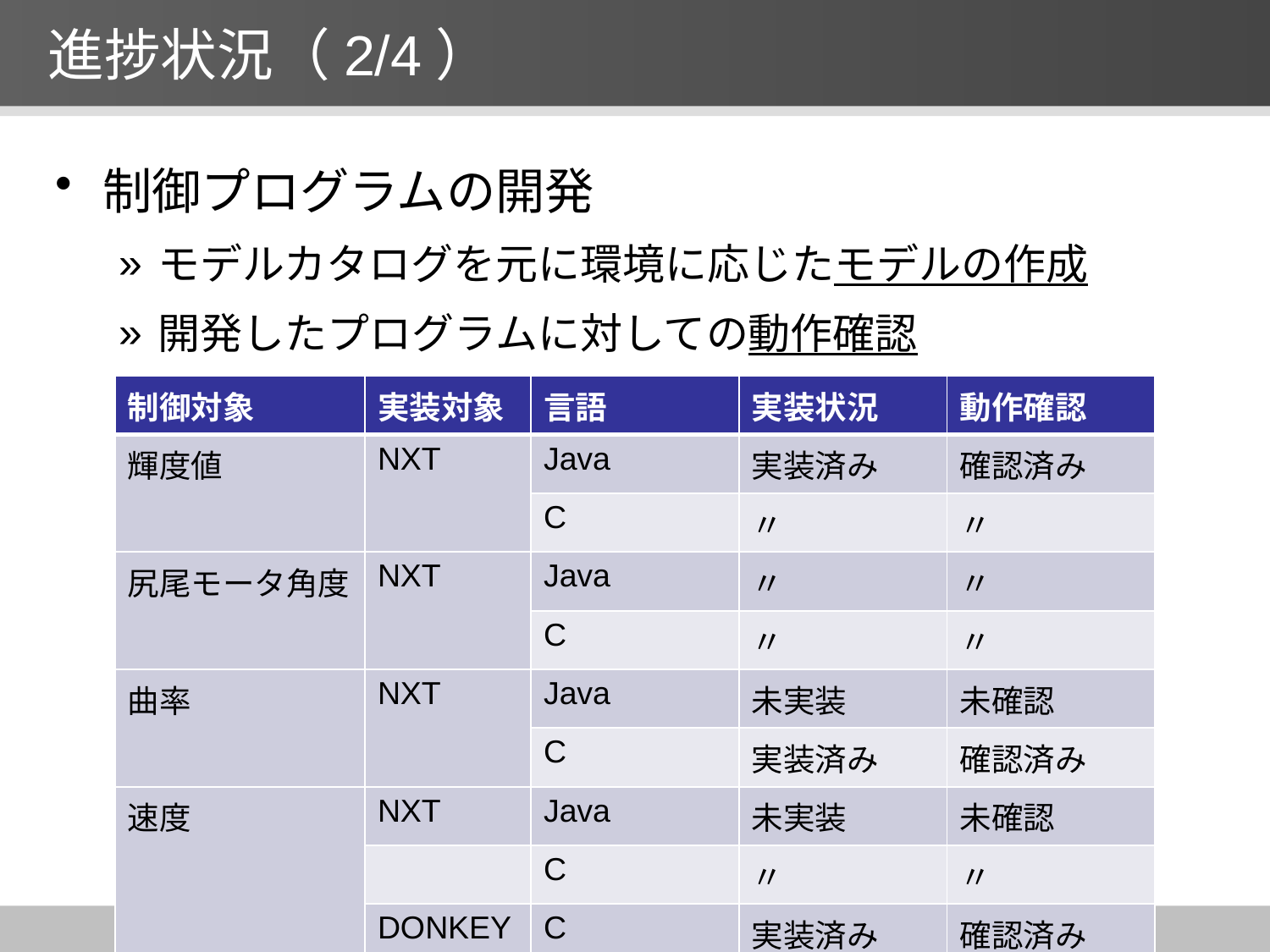

# 進捗状況（2/4）
制御プログラムの開発
モデルカタログを元に環境に応じたモデルの作成
開発したプログラムに対しての動作確認
| 制御対象 | 実装対象 | 言語 | 実装状況 | 動作確認 |
| --- | --- | --- | --- | --- |
| 輝度値 | NXT | Java | 実装済み | 確認済み |
|  |  | C | 〃 | 〃 |
| 尻尾モータ角度 | NXT | Java | 〃 | 〃 |
|  |  | C | 〃 | 〃 |
| 曲率 | NXT | Java | 未実装 | 未確認 |
|  |  | C | 実装済み | 確認済み |
| 速度 | NXT | Java | 未実装 | 未確認 |
|  |  | C | 〃 | 〃 |
|  | DONKEY | C | 実装済み | 確認済み |